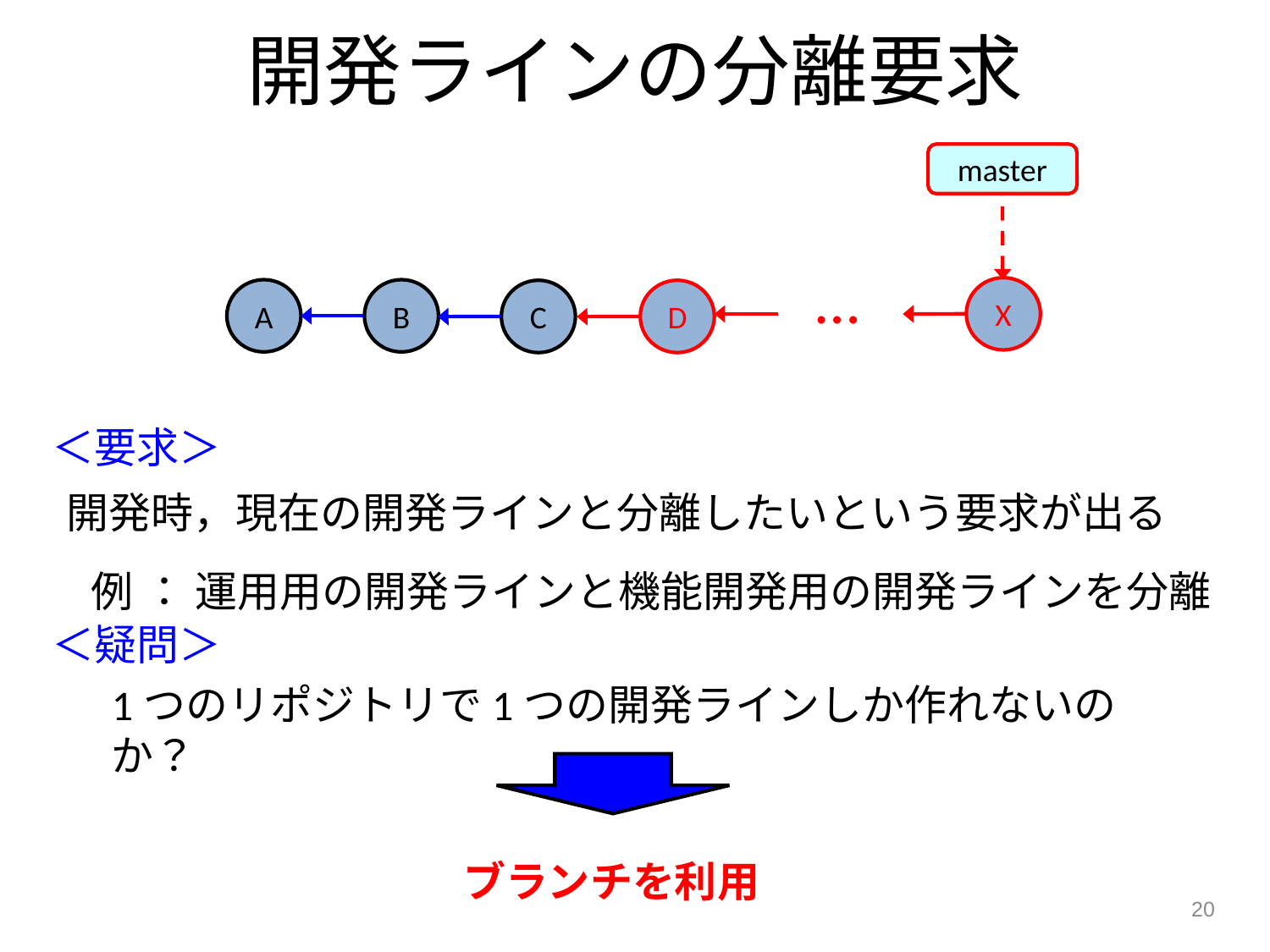

開発ラインの分離要求
master
…
X
A
B
C
D
＜要求＞
開発時，現在の開発ラインと分離したいという要求が出る
例 ： 運用用の開発ラインと機能開発用の開発ラインを分離
＜疑問＞
1つのリポジトリで1つの開発ラインしか作れないのか？

ブランチを利用
20